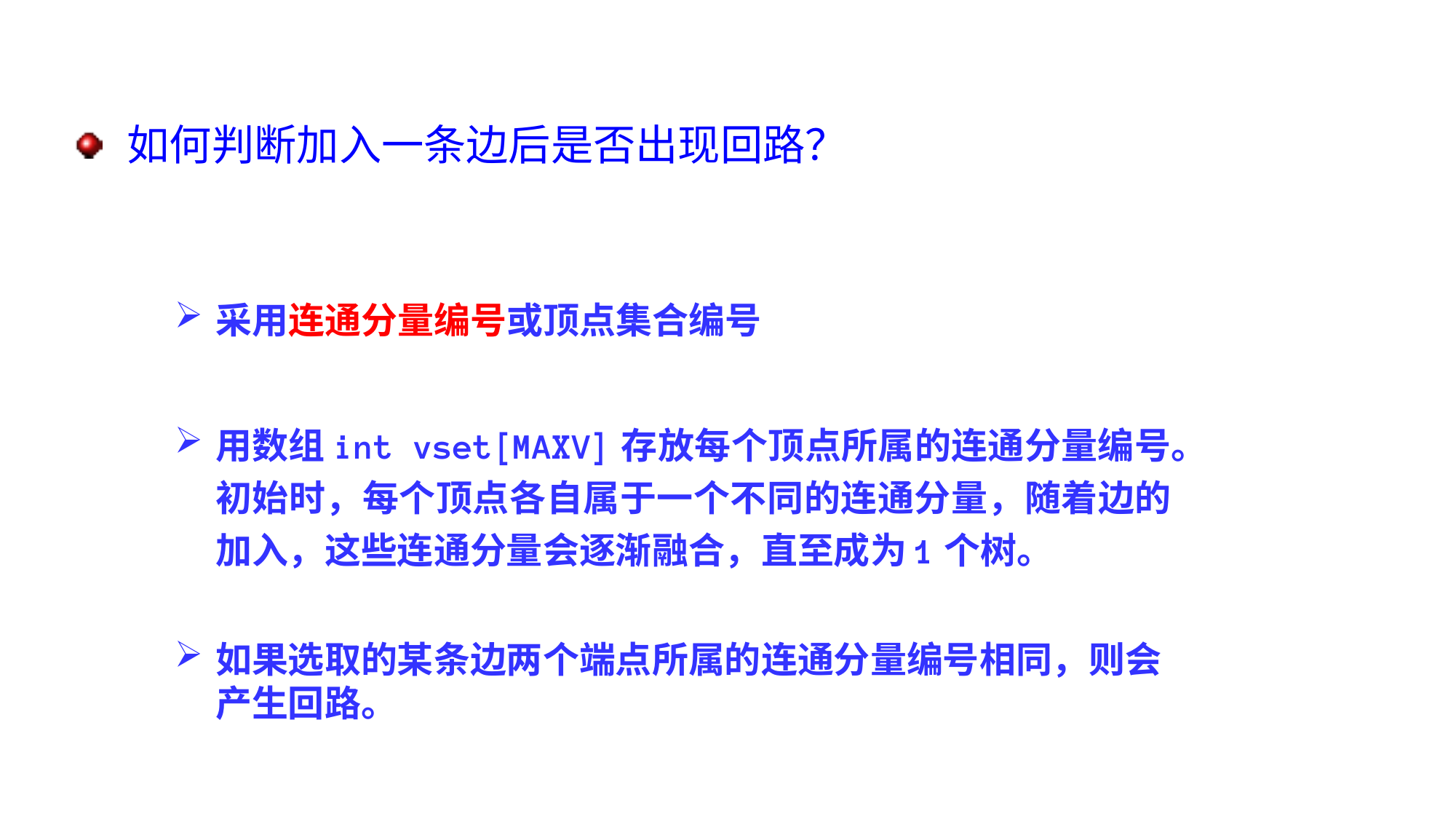

如何判断加入一条边后是否出现回路？
采用连通分量编号或顶点集合编号
用数组int vset[MAXV]存放每个顶点所属的连通分量编号。初始时，每个顶点各自属于一个不同的连通分量，随着边的加入，这些连通分量会逐渐融合，直至成为1个树。
如果选取的某条边两个端点所属的连通分量编号相同，则会产生回路。